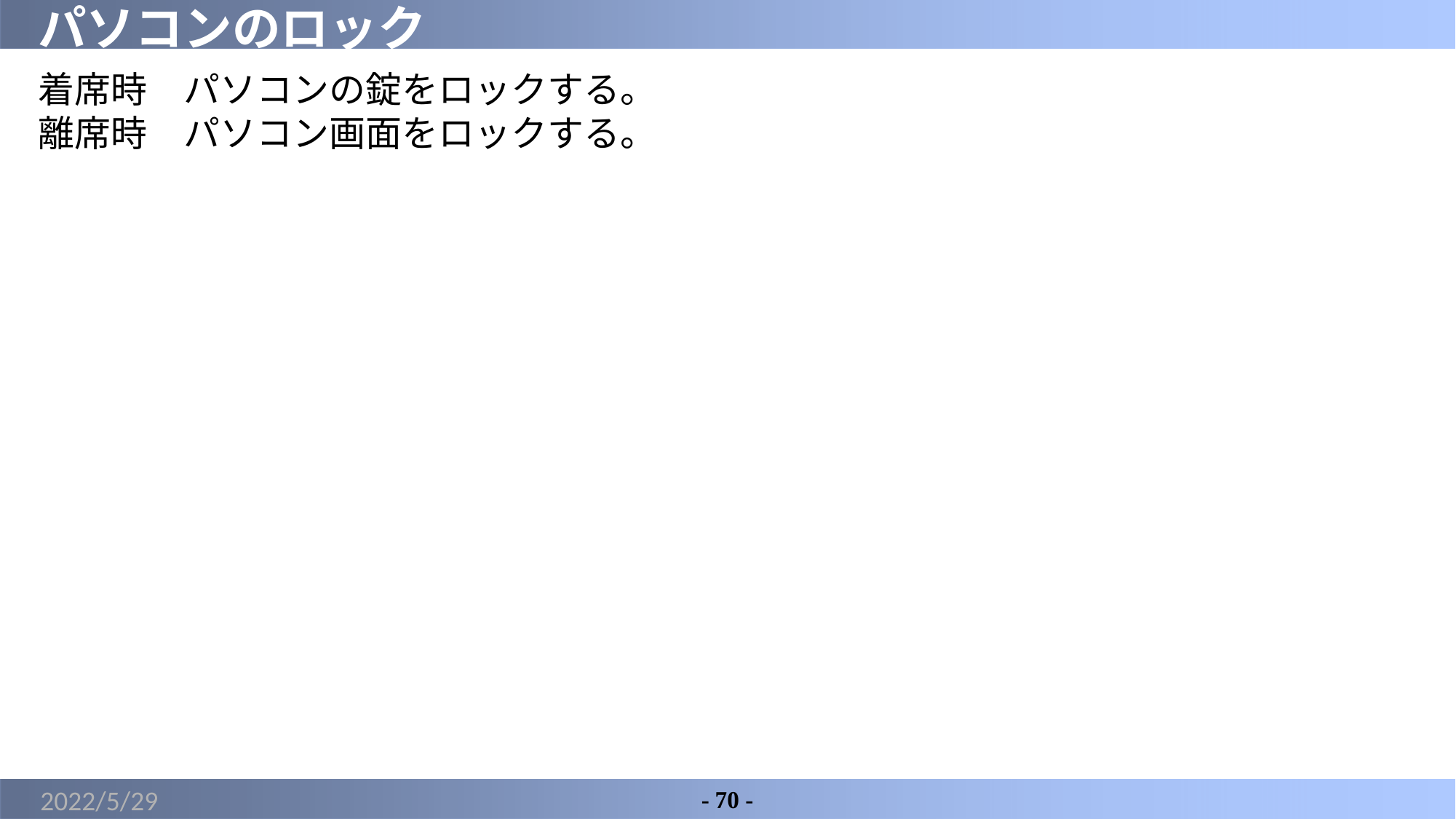

# パソコンのロック
着席時　パソコンの錠をロックする。
離席時　パソコン画面をロックする。
2022/5/29
- 70 -